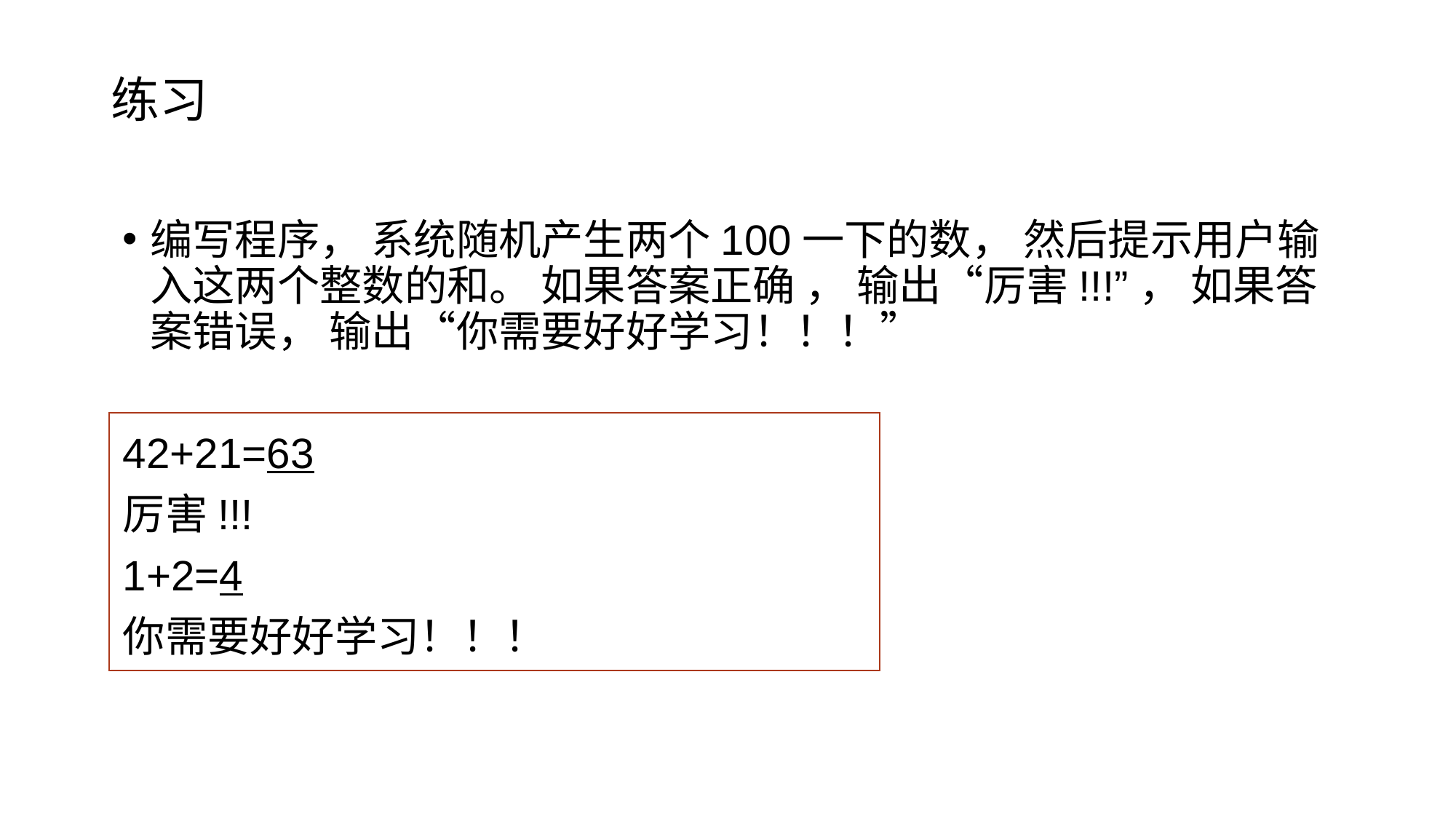

# 练习
编写程序， 系统随机产生两个100一下的数， 然后提示用户输入这两个整数的和。 如果答案正确 ， 输出“厉害!!!”， 如果答案错误， 输出“你需要好好学习！！！”

42+21=63
厉害!!!
1+2=4
你需要好好学习！！！